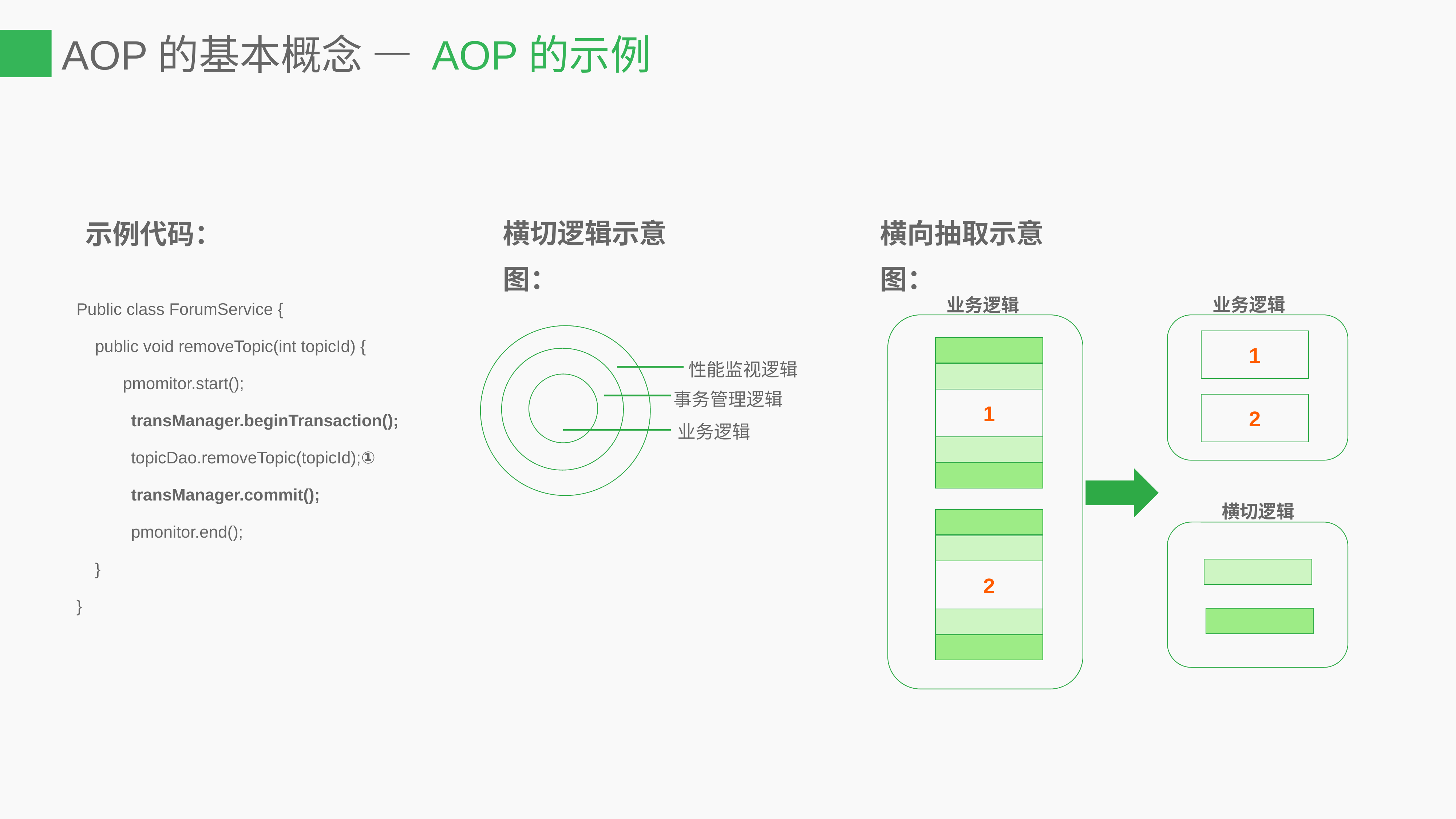

# AOP的基本概念 — AOP的示例

横切逻辑示意图：
横向抽取示意图：
示例代码：
业务逻辑
业务逻辑
Public class ForumService {
    public void removeTopic(int topicId) {
          pmomitor.start();
	transManager.beginTransaction();
	topicDao.removeTopic(topicId);①
	transManager.commit();
	pmonitor.end();
    }
}

1

性能监视逻辑

事务管理逻辑
1
2
业务逻辑

横切逻辑

2